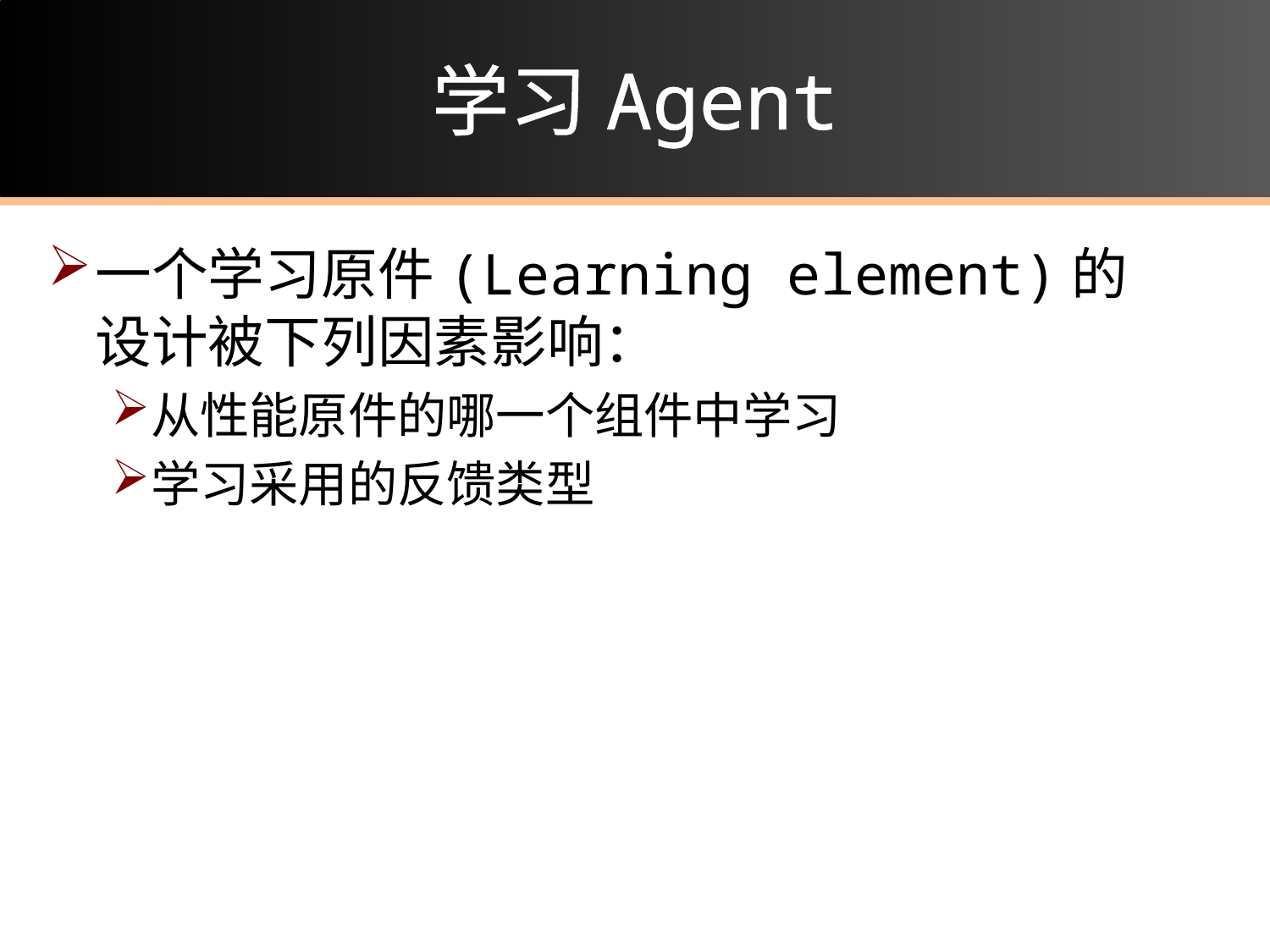

# 学习Agent
一个学习原件(Learning element)的设计被下列因素影响：
从性能原件的哪一个组件中学习
学习采用的反馈类型